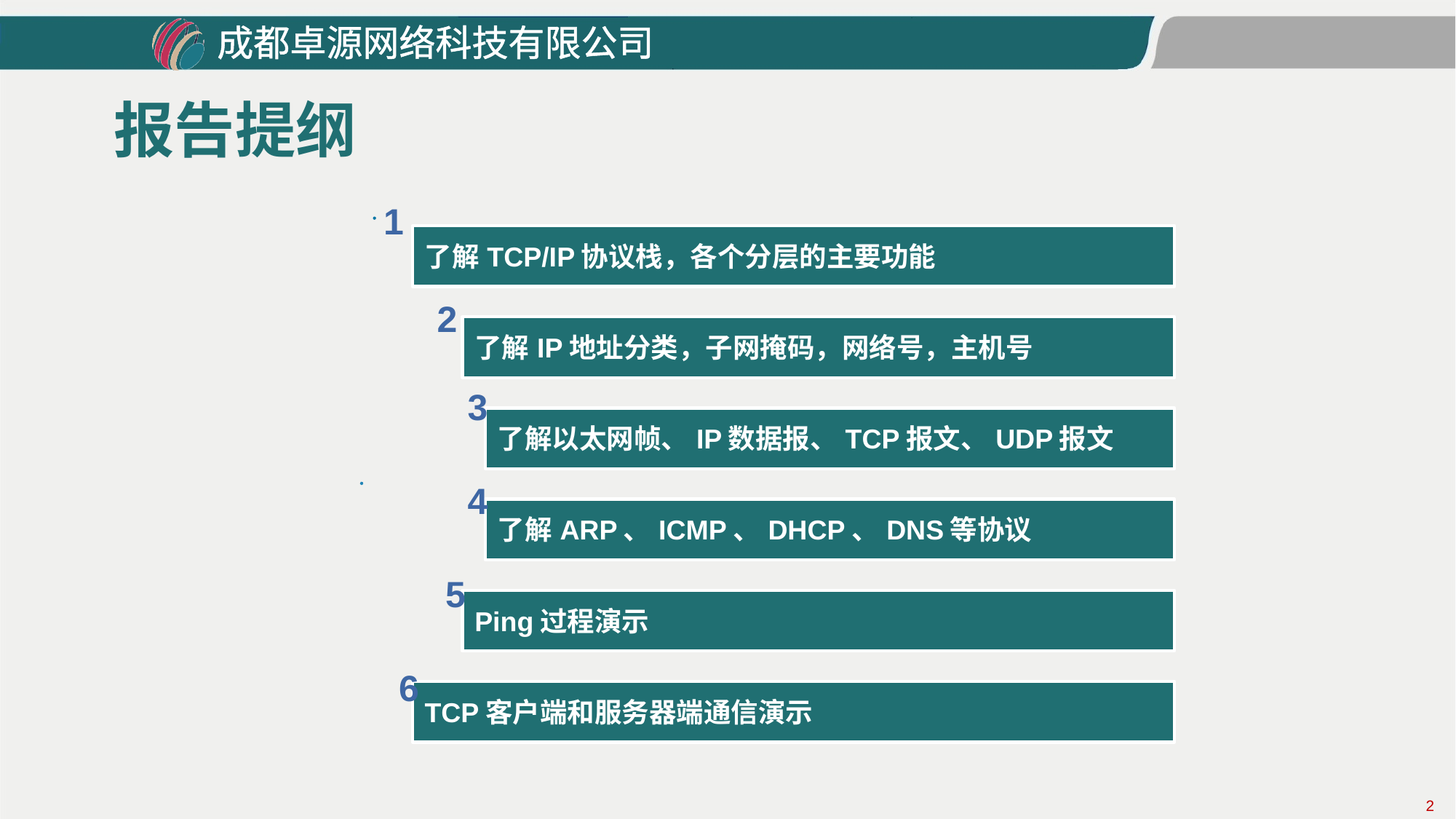

# 报告提纲
了解TCP/IP协议栈，各个分层的主要功能
了解以太网帧、IP数据报、TCP报文、UDP报文
了解IP地址分类，子网掩码，网络号，主机号
了解ARP、ICMP、DHCP、DNS等协议
Ping过程演示
TCP客户端和服务器端通信演示
1
2
3
4
5
6